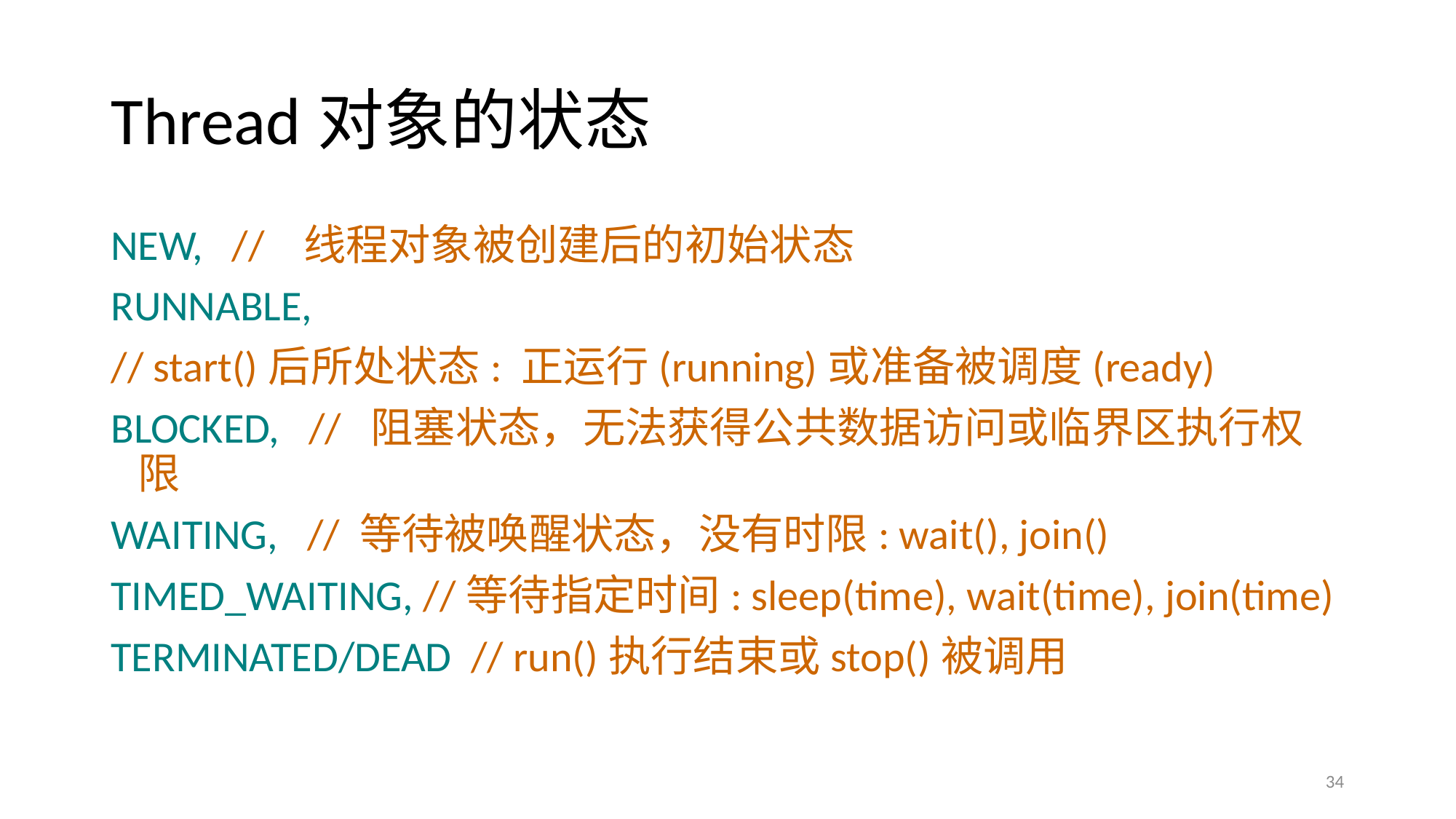

# Thread对象的状态
NEW,   //   线程对象被创建后的初始状态
RUNNABLE,
// start()后所处状态: 正运行(running)或准备被调度(ready)
BLOCKED,   //  阻塞状态，无法获得公共数据访问或临界区执行权限
WAITING,   // 等待被唤醒状态，没有时限: wait(), join()
TIMED_WAITING, //等待指定时间: sleep(time), wait(time), join(time)
TERMINATED/DEAD  // run()执行结束或stop()被调用
34